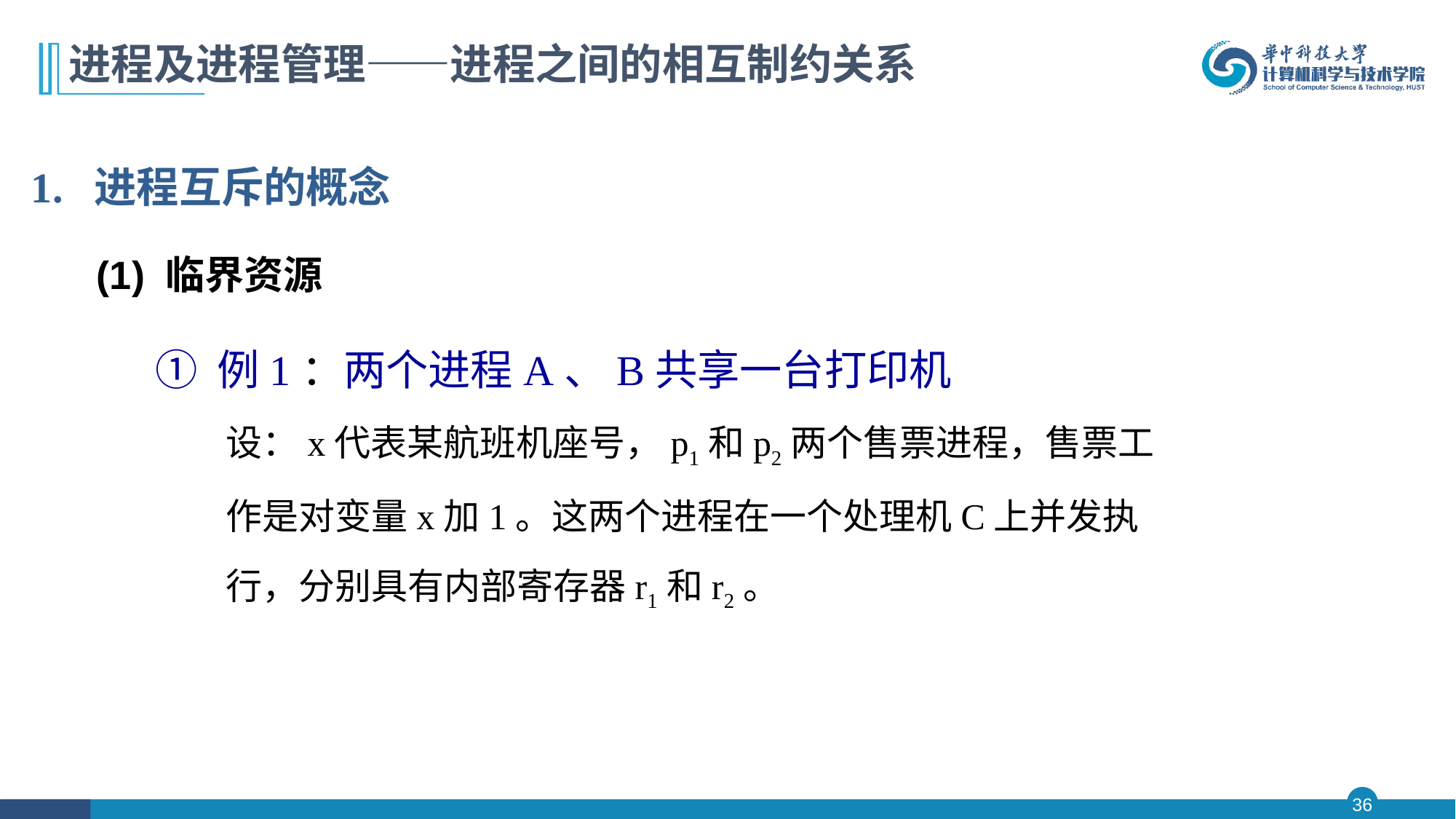

# 进程及进程管理——进程之间的相互制约关系
1.  进程互斥的概念
      (1) 临界资源
	① 例1：两个进程A、B共享一台打印机
       设：x代表某航班机座号，p1和p2两个售票进程，售票工
       作是对变量x加1。这两个进程在一个处理机C上并发执
       行，分别具有内部寄存器r1和r2。